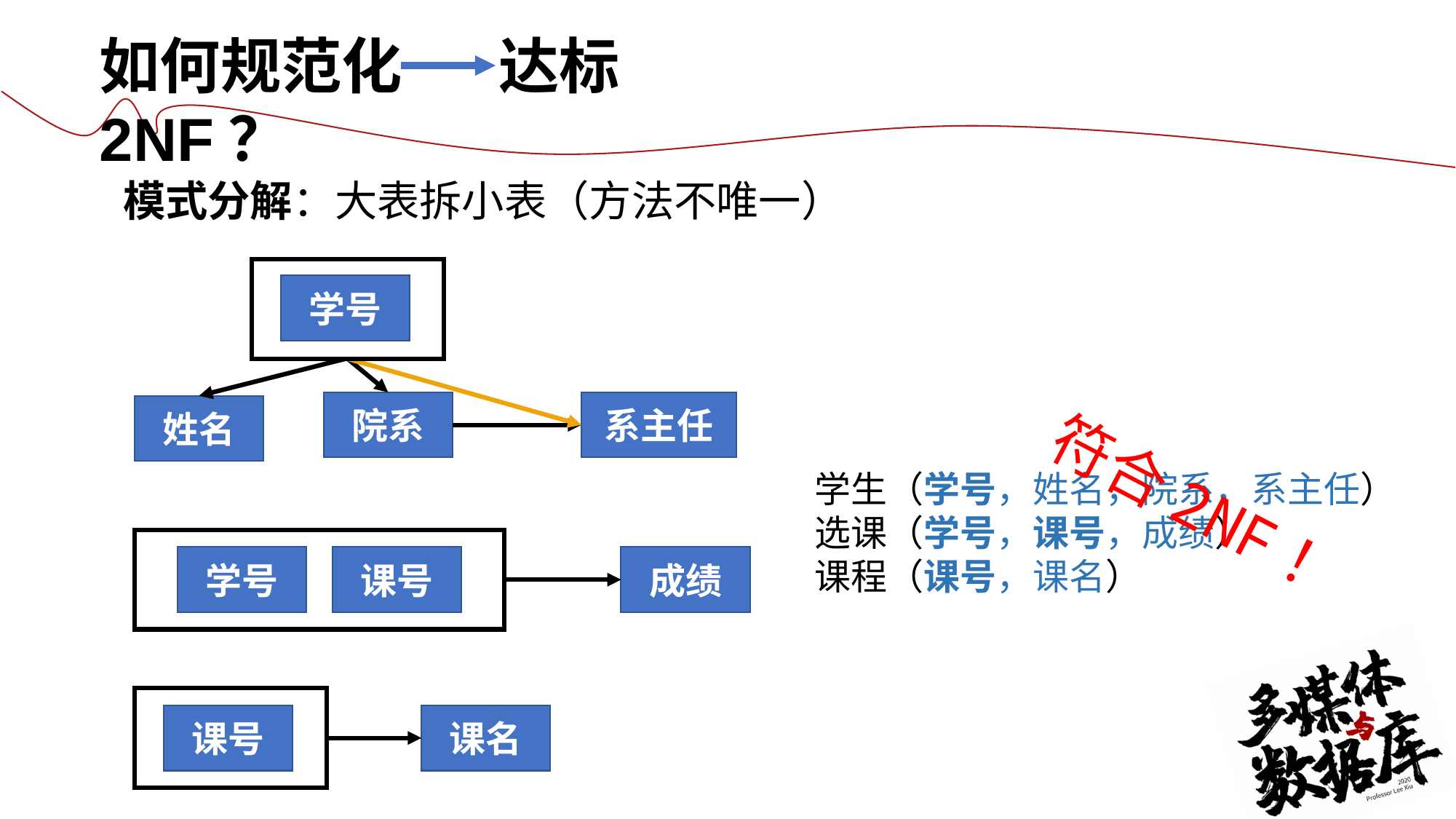

如何规范化       达标2NF？
模式分解：大表拆小表（方法不唯一）

学号
院系
系主任
姓名
学生（学号，姓名，院系，系主任）
选课（学号，课号，成绩）
课程（课号，课名）
符合2NF！

学号
课号
成绩

课号
课名